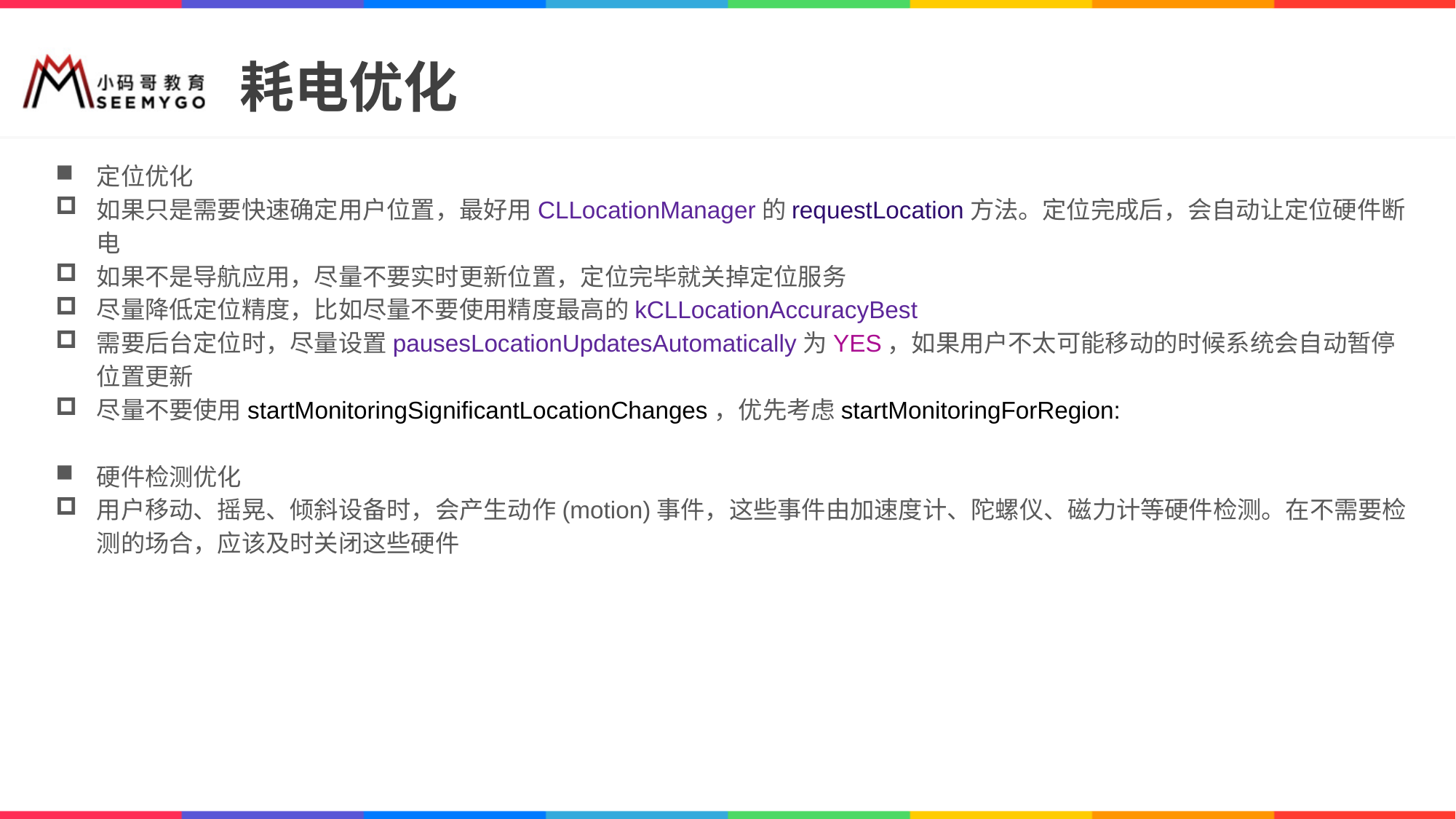

# 耗电优化
定位优化
如果只是需要快速确定用户位置，最好用CLLocationManager的requestLocation方法。定位完成后，会自动让定位硬件断电
如果不是导航应用，尽量不要实时更新位置，定位完毕就关掉定位服务
尽量降低定位精度，比如尽量不要使用精度最高的kCLLocationAccuracyBest
需要后台定位时，尽量设置pausesLocationUpdatesAutomatically为YES，如果用户不太可能移动的时候系统会自动暂停位置更新
尽量不要使用startMonitoringSignificantLocationChanges，优先考虑startMonitoringForRegion:

硬件检测优化
用户移动、摇晃、倾斜设备时，会产生动作(motion)事件，这些事件由加速度计、陀螺仪、磁力计等硬件检测。在不需要检测的场合，应该及时关闭这些硬件